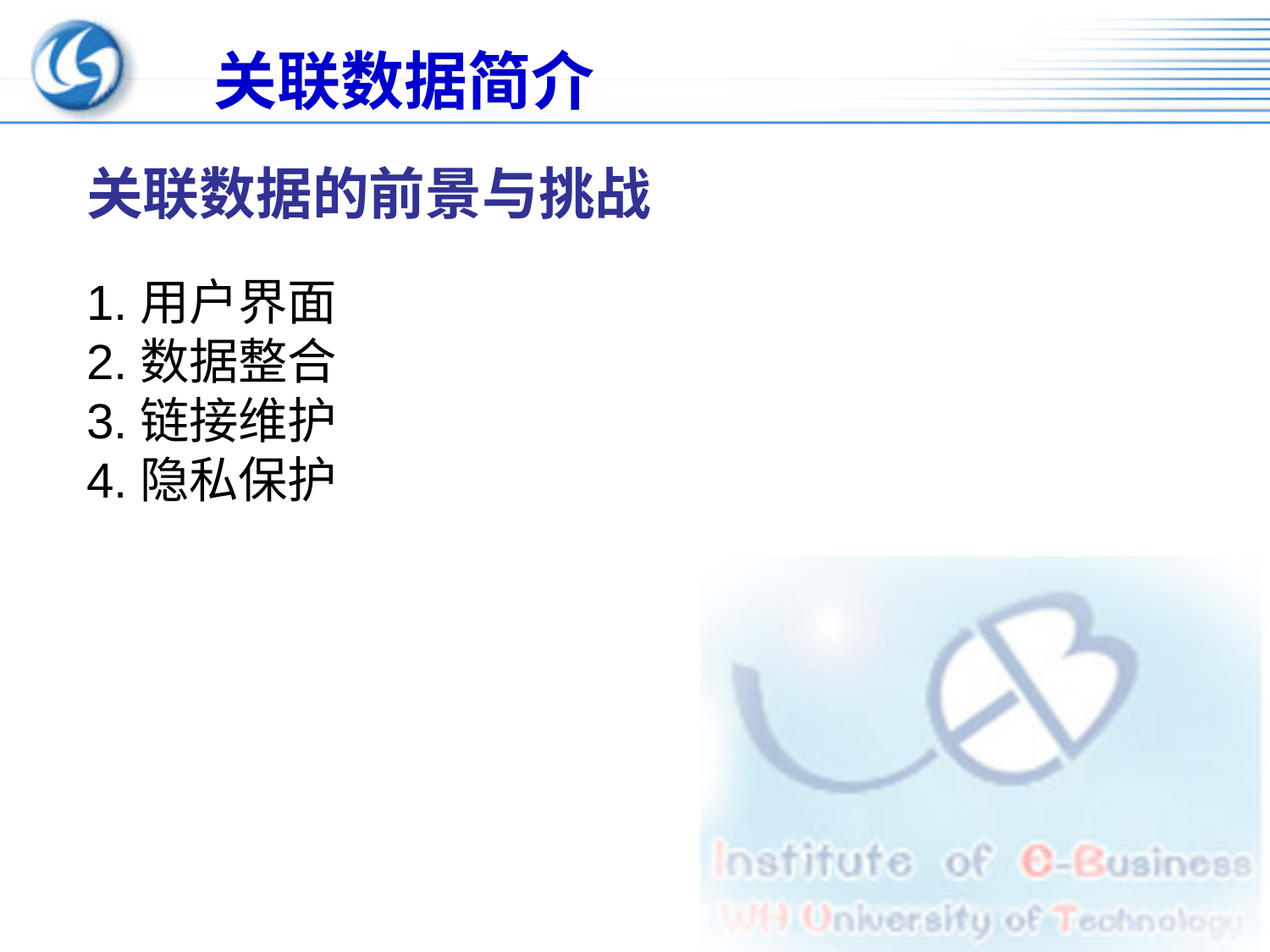

# 关联数据简介
关联数据的前景与挑战
1.用户界面
2.数据整合
3.链接维护
4.隐私保护